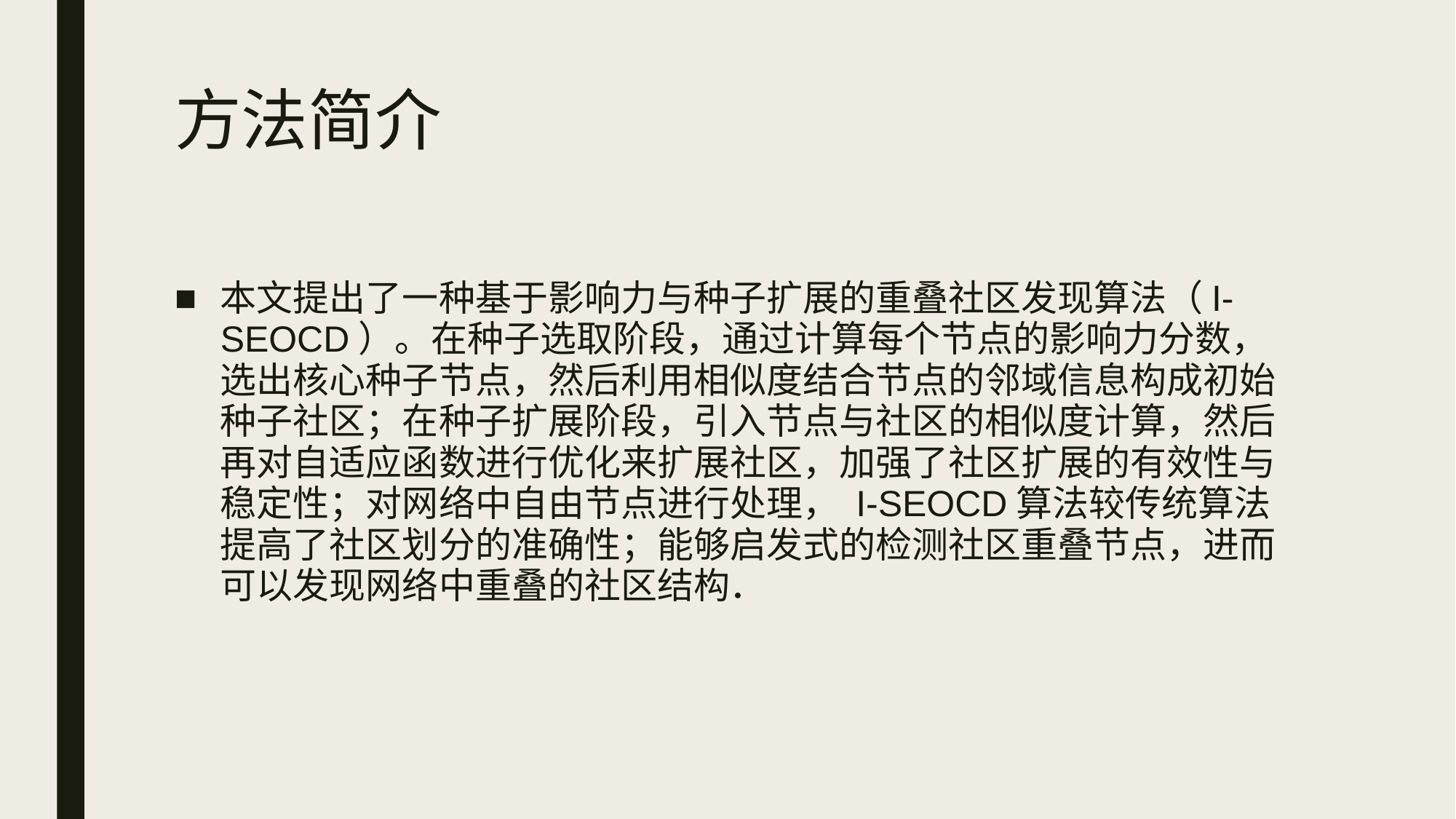

# 方法简介
本文提出了一种基于影响力与种子扩展的重叠社区发现算法（I-SEOCD）。在种子选取阶段，通过计算每个节点的影响力分数，选出核心种子节点，然后利用相似度结合节点的邻域信息构成初始种子社区；在种子扩展阶段，引入节点与社区的相似度计算，然后再对自适应函数进行优化来扩展社区，加强了社区扩展的有效性与稳定性；对网络中自由节点进行处理， I-SEOCD算法较传统算法提高了社区划分的准确性；能够启发式的检测社区重叠节点，进而可以发现网络中重叠的社区结构．